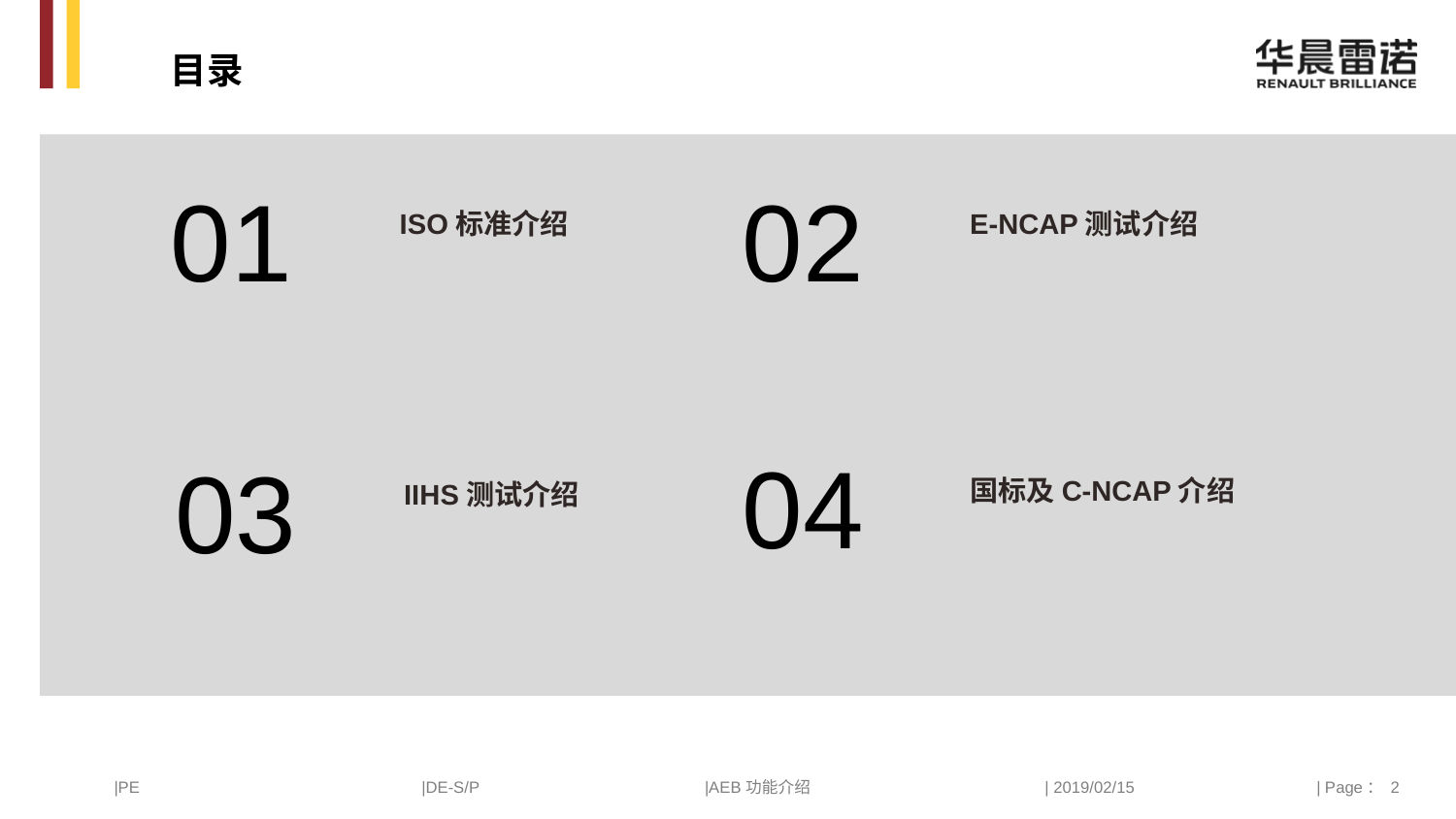

目录
01
02

ISO标准介绍
E-NCAP测试介绍
04

03

国标及C-NCAP介绍
IIHS测试介绍